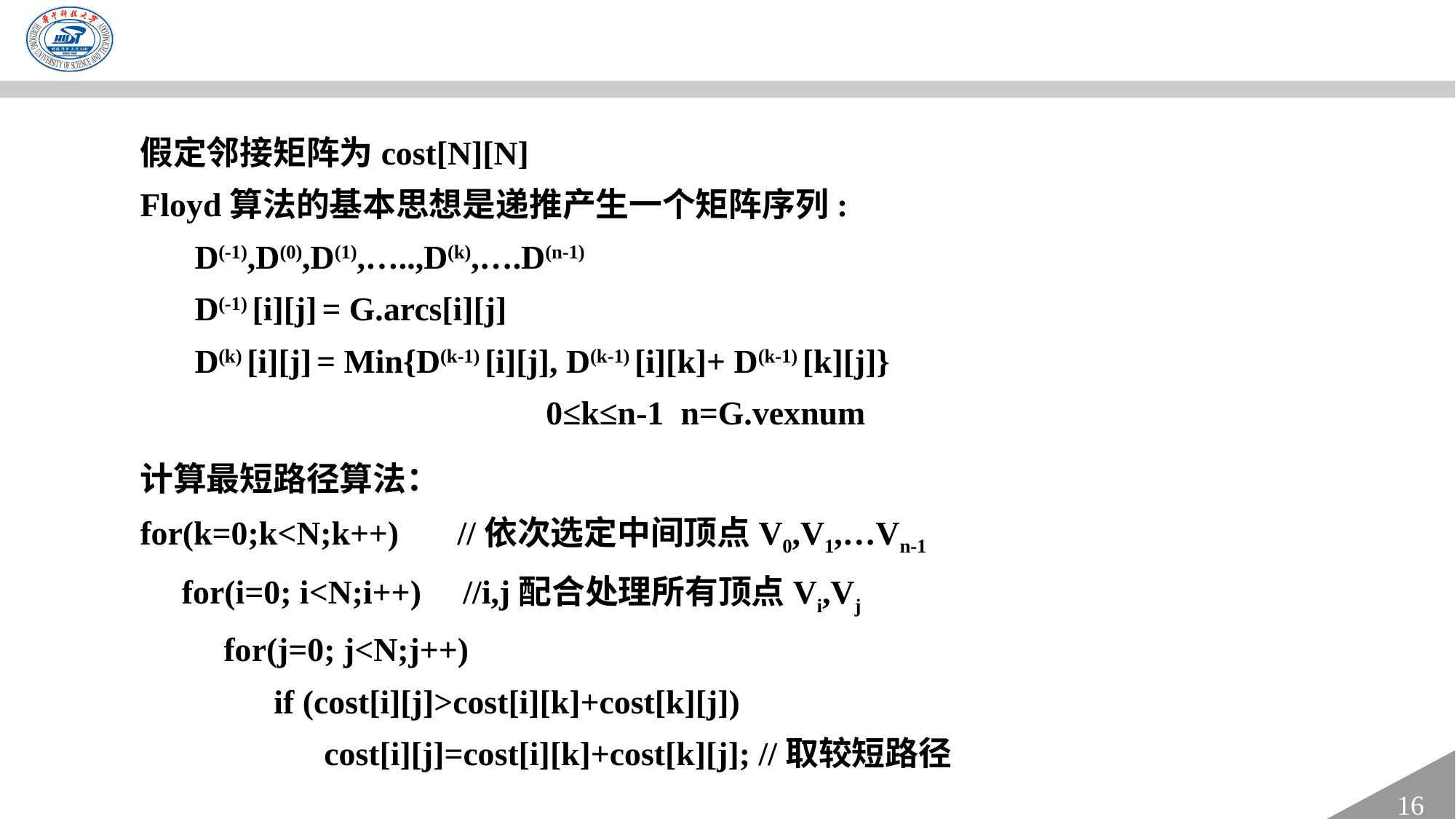

假定邻接矩阵为cost[N][N]
Floyd算法的基本思想是递推产生一个矩阵序列:
D(-1),D(0),D(1),…..,D(k),….D(n-1)
D(-1) [i][j] = G.arcs[i][j]
D(k) [i][j] = Min{D(k-1) [i][j], D(k-1) [i][k]+ D(k-1) [k][j]}
                                          0≤k≤n-1  n=G.vexnum
计算最短路径算法：
for(k=0;k<N;k++)       //依次选定中间顶点V0,V1,…Vn-1
     for(i=0; i<N;i++)     //i,j配合处理所有顶点Vi,Vj
          for(j=0; j<N;j++)
                if (cost[i][j]>cost[i][k]+cost[k][j])
                      cost[i][j]=cost[i][k]+cost[k][j]; //取较短路径